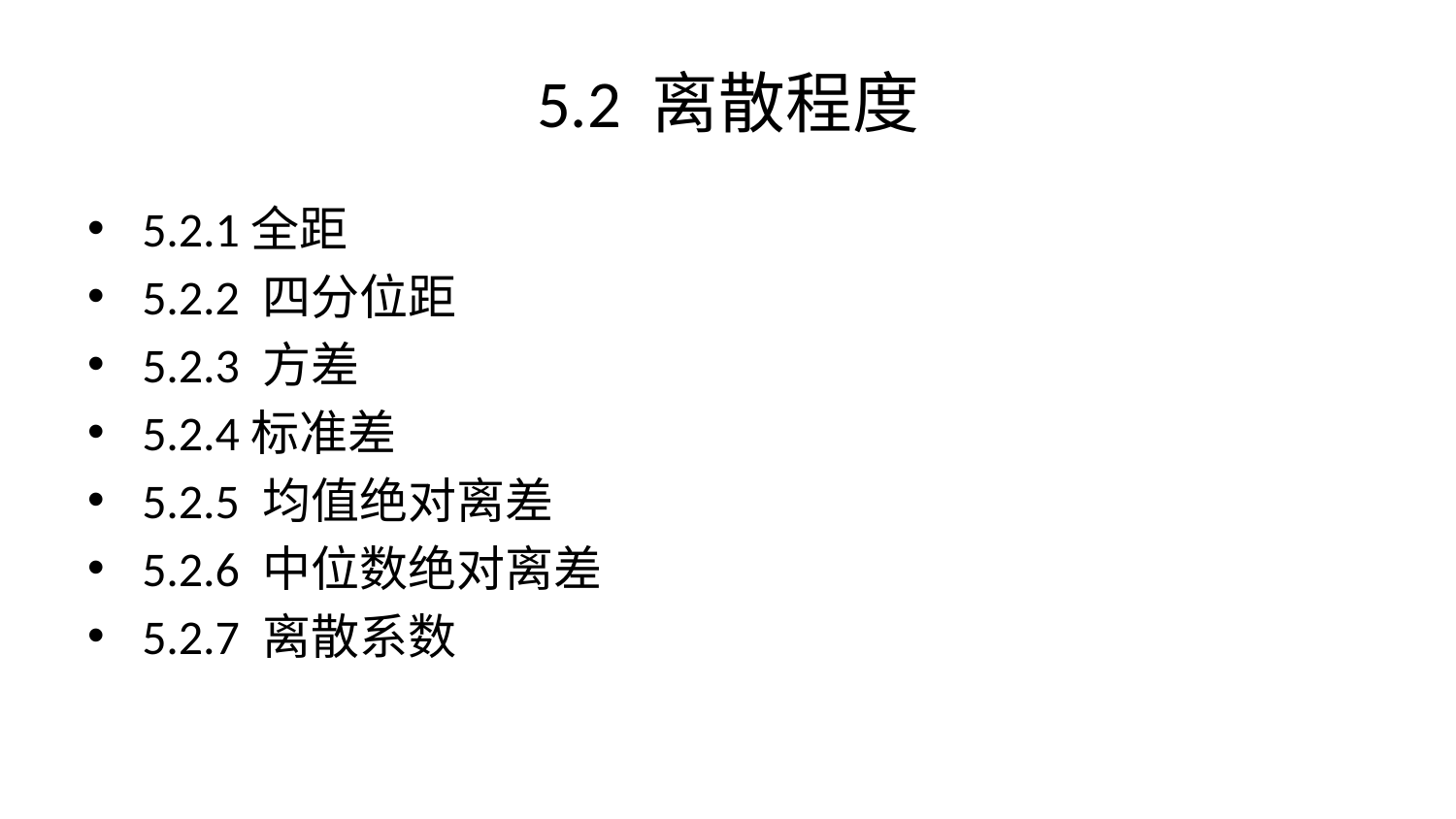

# 5.2 离散程度
5.2.1全距
5.2.2 四分位距
5.2.3 方差
5.2.4标准差
5.2.5 均值绝对离差
5.2.6 中位数绝对离差
5.2.7 离散系数